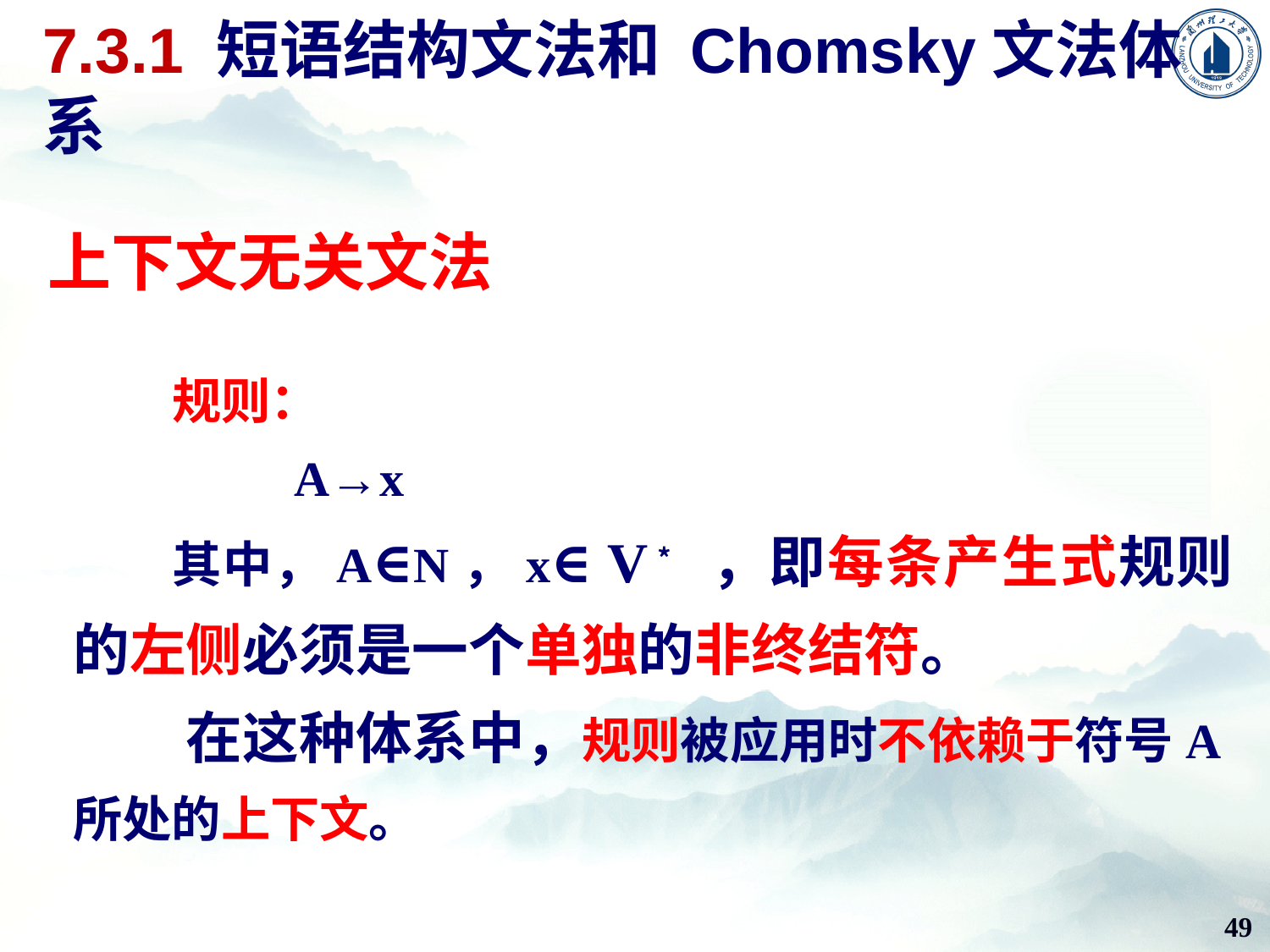

7.3.1 短语结构文法和 Chomsky文法体系
上下文无关文法

规则：
          A→x
其中，A∈N，x∈ V﹡ ，即每条产生式规则的左侧必须是一个单独的非终结符。
在这种体系中，规则被应用时不依赖于符号A所处的上下文。
49